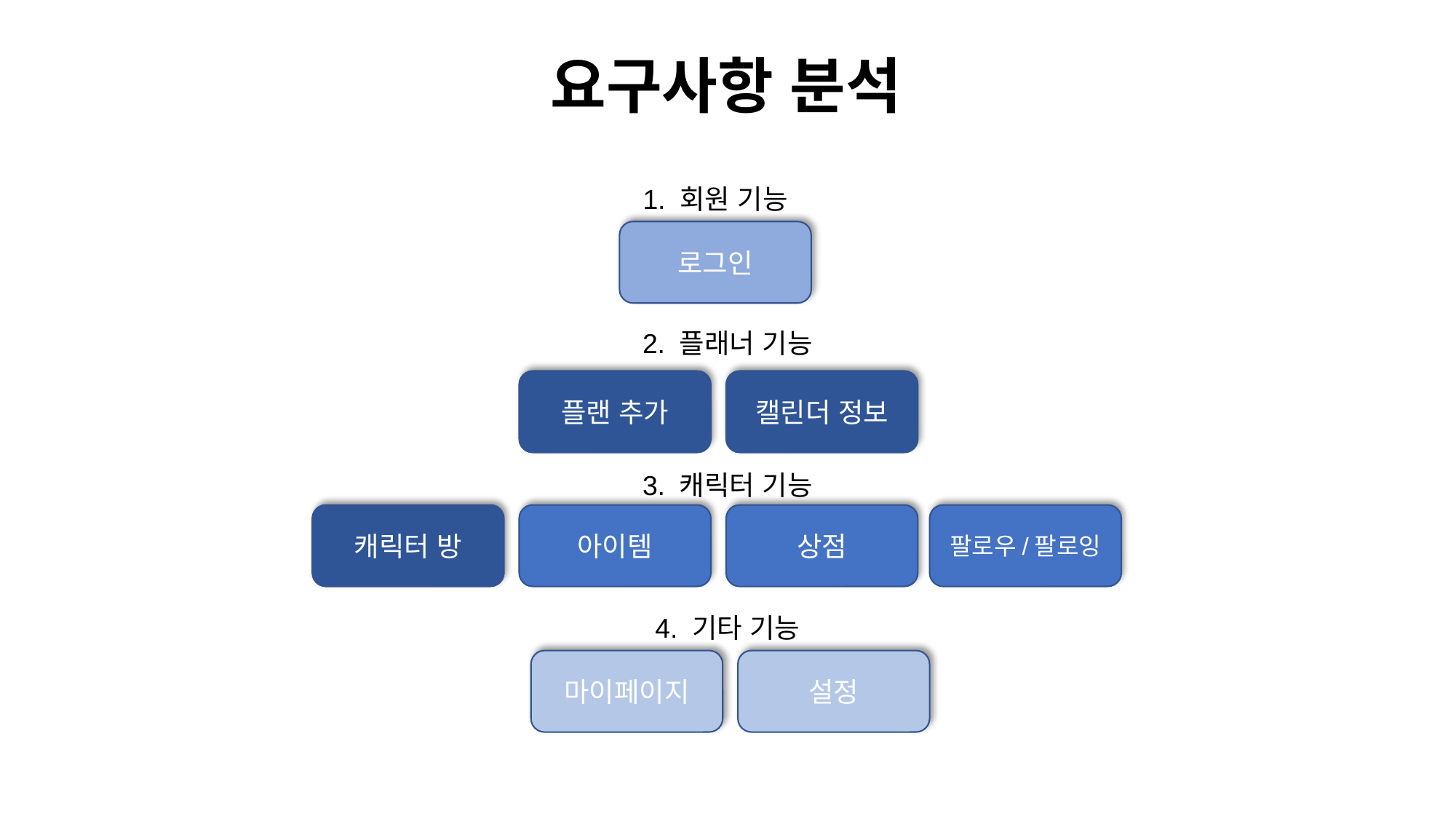

요구사항 분석
1. 회원 기능
로그인
2. 플래너 기능
플랜 추가
캘린더 정보
3. 캐릭터 기능
캐릭터 방
아이템
상점
팔로우/팔로잉
4. 기타 기능
마이페이지
설정